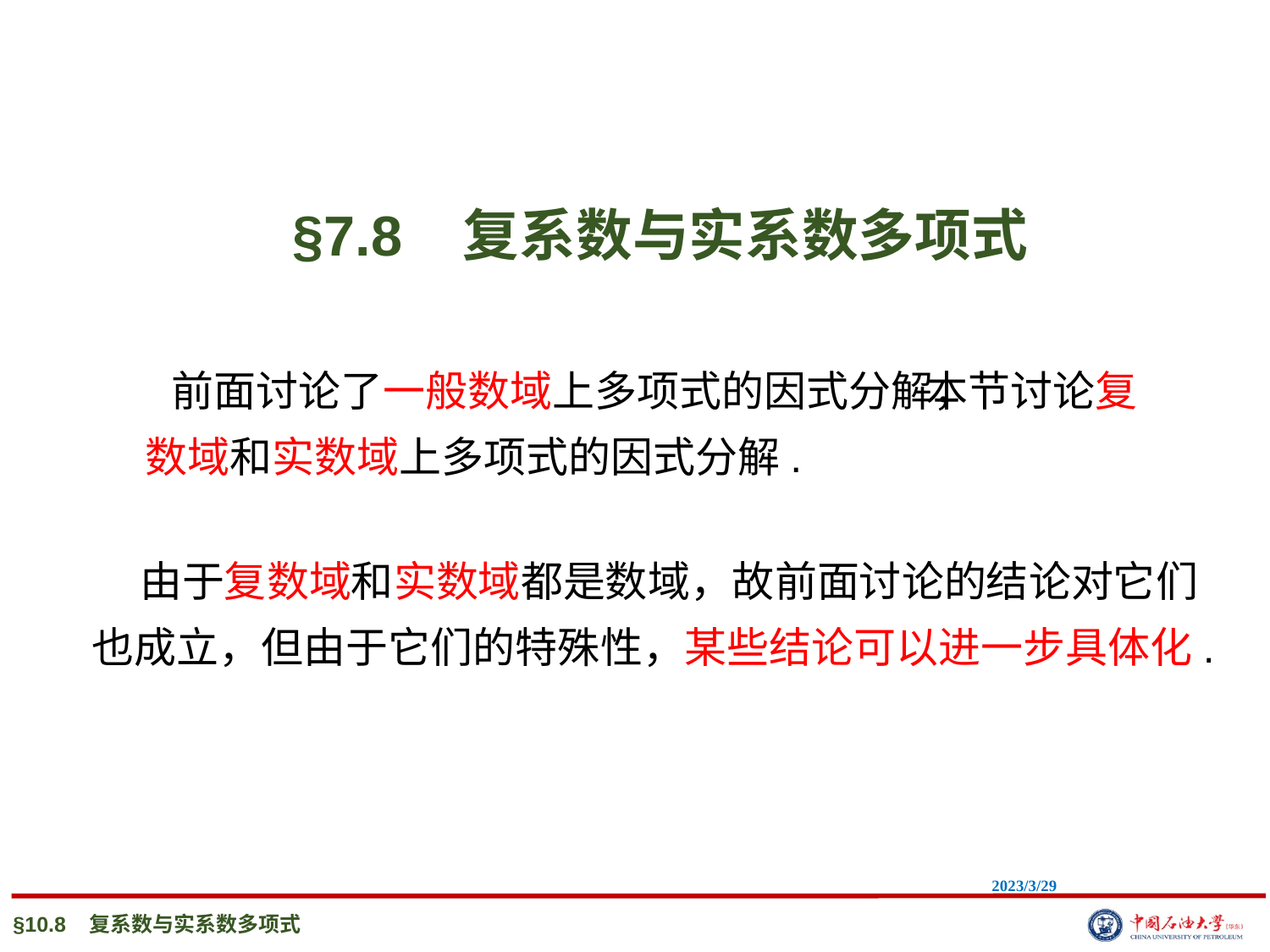

§7.8   复系数与实系数多项式
        前面讨论了一般数域上多项式的因式分解，
                                                                                   本节讨论复
 数域和实数域上多项式的因式分解.
             由于复数域和实数域都是数域，故前面讨论的结论对它们
        也成立，但由于它们的特殊性，某些结论可以进一步具体化.
2023/3/29